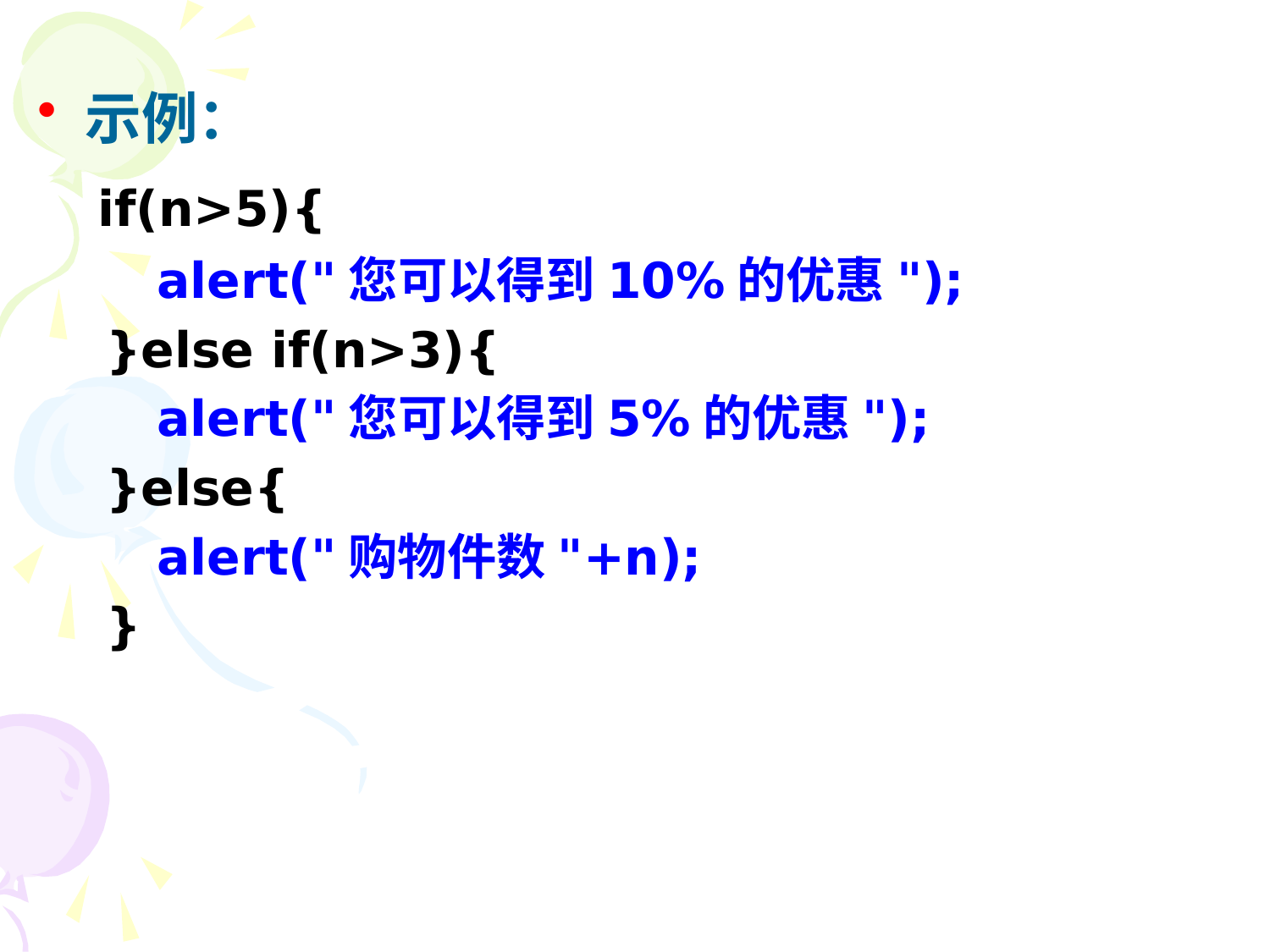

示例：
   if(n>5){
       alert("您可以得到10%的优惠");
    }else if(n>3){
       alert("您可以得到5%的优惠");
    }else{
       alert("购物件数"+n);
    }